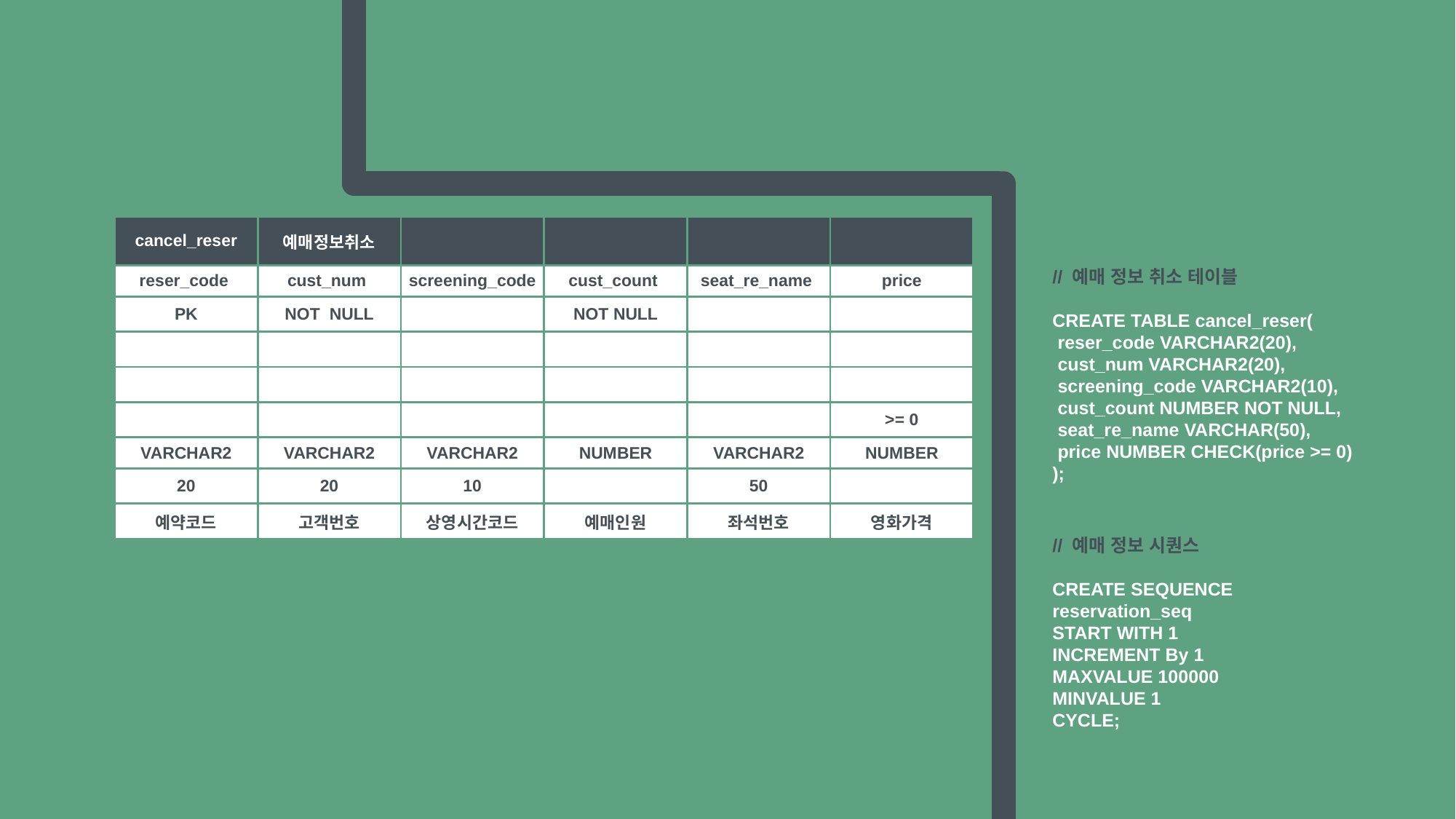

| cancel\_reser | 예매정보취소 |  |  |  |  |
| --- | --- | --- | --- | --- | --- |
| reser\_code | cust\_num | screening\_code | cust\_count | seat\_re\_name | price |
| PK | NOT NULL |  | NOT NULL |  |  |
|  |  |  |  |  |  |
|  |  |  |  |  |  |
|  |  |  |  |  | >= 0 |
| VARCHAR2 | VARCHAR2 | VARCHAR2 | NUMBER | VARCHAR2 | NUMBER |
| 20 | 20 | 10 |  | 50 |  |
| 예약코드 | 고객번호 | 상영시간코드 | 예매인원 | 좌석번호 | 영화가격 |
// 예매 정보 취소 테이블

CREATE TABLE cancel_reser(
 reser_code VARCHAR2(20),
 cust_num VARCHAR2(20),
 screening_code VARCHAR2(10),
 cust_count NUMBER NOT NULL,
 seat_re_name VARCHAR(50),
 price NUMBER CHECK(price >= 0)
);

// 예매 정보 시퀀스

CREATE SEQUENCE reservation_seq
START WITH 1
INCREMENT By 1
MAXVALUE 100000
MINVALUE 1
CYCLE;